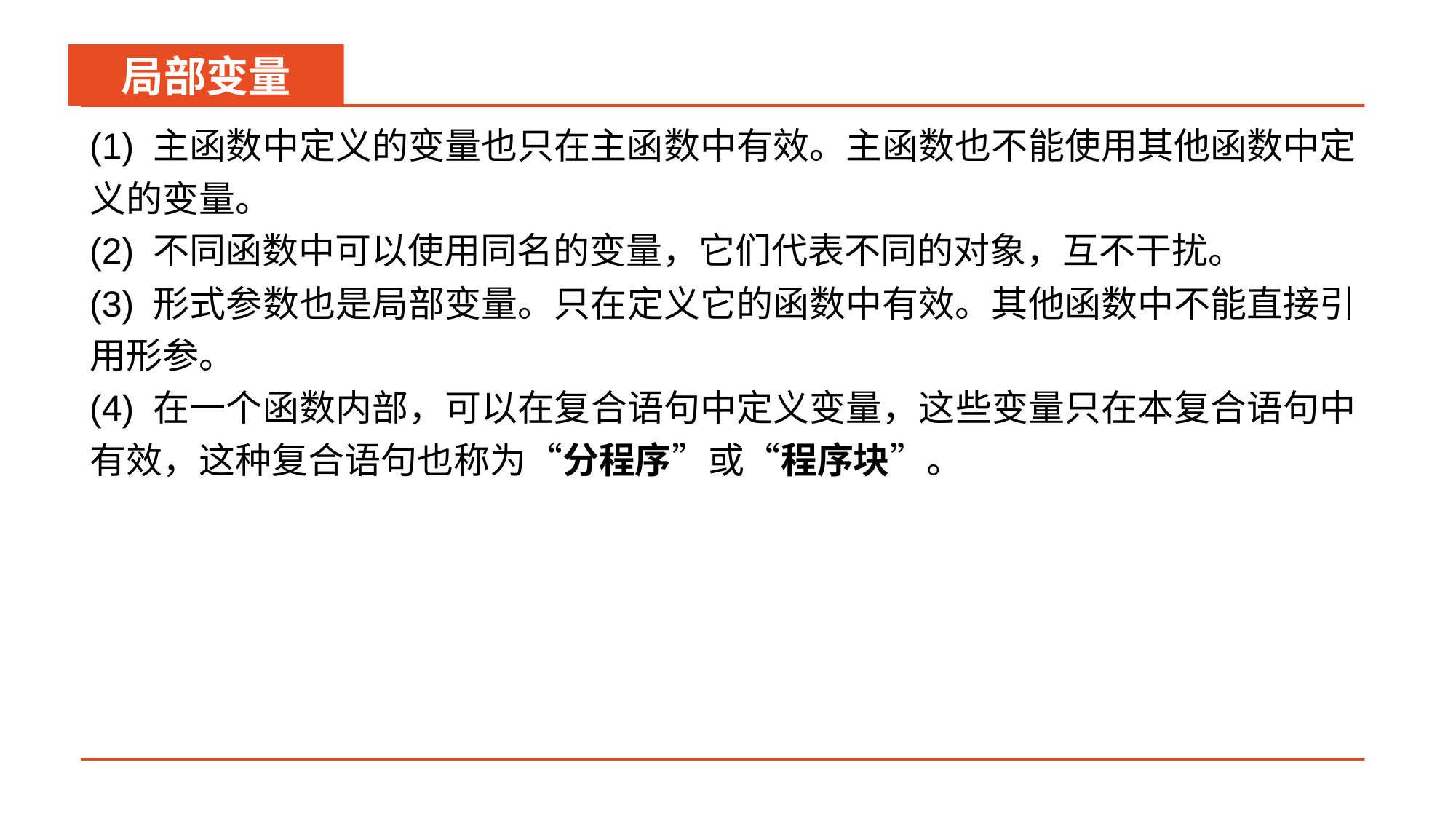

局部变量
(1) 主函数中定义的变量也只在主函数中有效。主函数也不能使用其他函数中定义的变量。
(2) 不同函数中可以使用同名的变量，它们代表不同的对象，互不干扰。
(3) 形式参数也是局部变量。只在定义它的函数中有效。其他函数中不能直接引用形参。
(4) 在一个函数内部，可以在复合语句中定义变量，这些变量只在本复合语句中有效，这种复合语句也称为“分程序”或“程序块”。